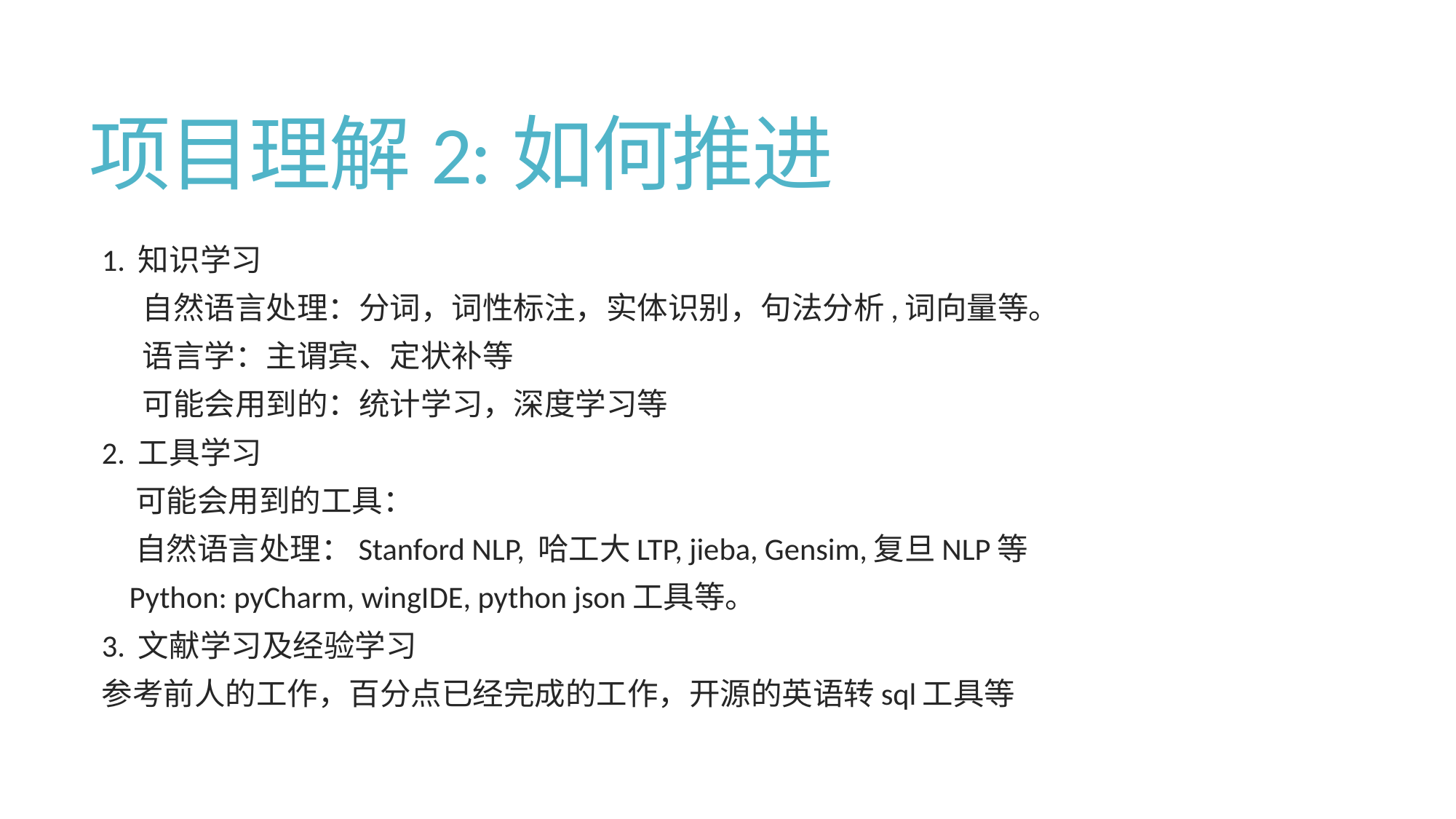

# 项目理解2:如何推进
1. 知识学习
     自然语言处理：分词，词性标注，实体识别，句法分析,词向量等。
     语言学：主谓宾、定状补等
     可能会用到的：统计学习，深度学习等
2. 工具学习
    可能会用到的工具：
    自然语言处理：Stanford NLP, 哈工大LTP, jieba, Gensim,复旦NLP等
    Python: pyCharm, wingIDE, python json工具等。
3. 文献学习及经验学习
参考前人的工作，百分点已经完成的工作，开源的英语转sql工具等